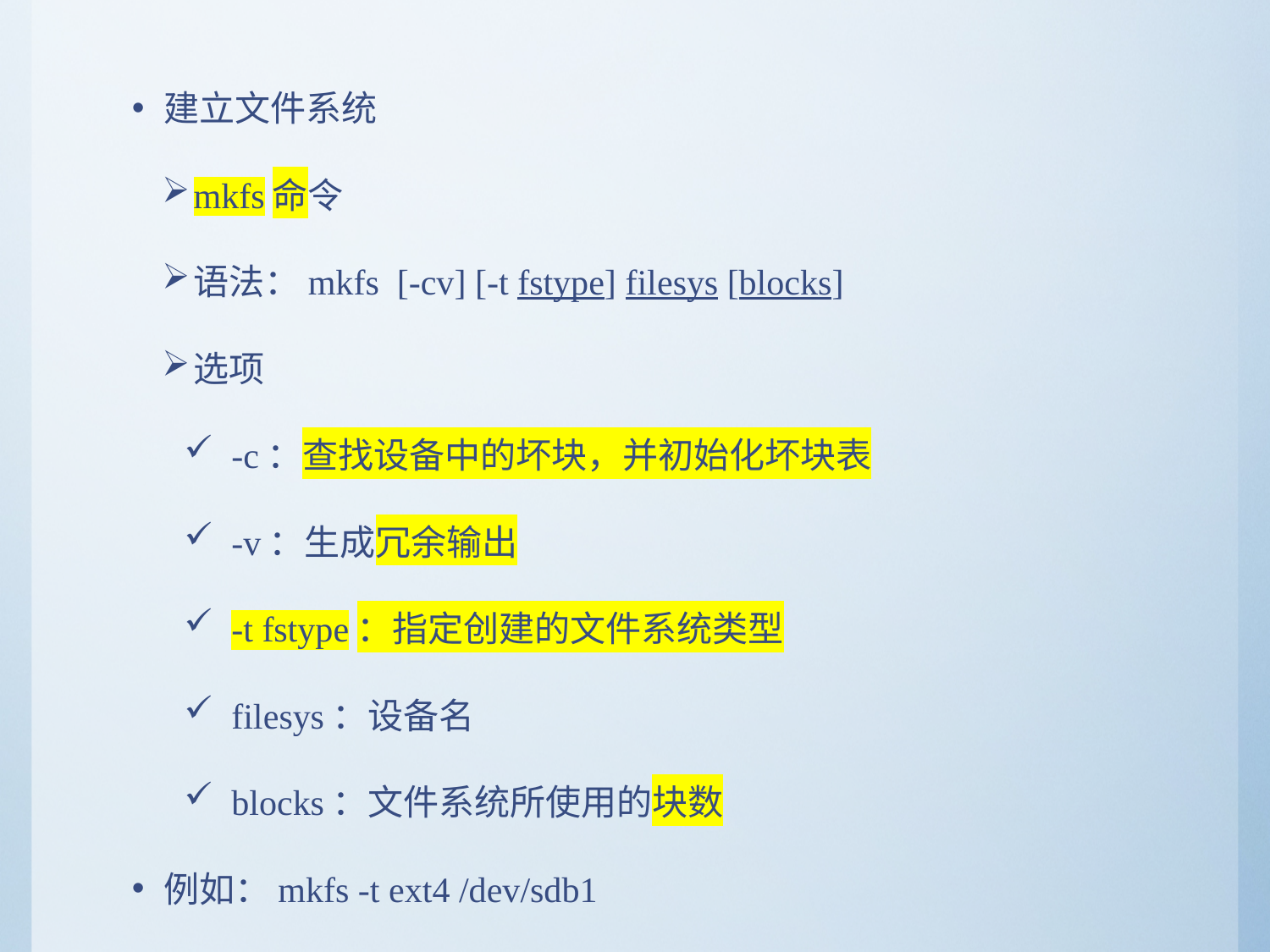

建立文件系统
mkfs命令
语法：mkfs  [-cv] [-t fstype] filesys [blocks]
选项
-c：查找设备中的坏块，并初始化坏块表
-v：生成冗余输出
-t fstype：指定创建的文件系统类型
filesys：设备名
blocks：文件系统所使用的块数
例如：mkfs -t ext4 /dev/sdb1